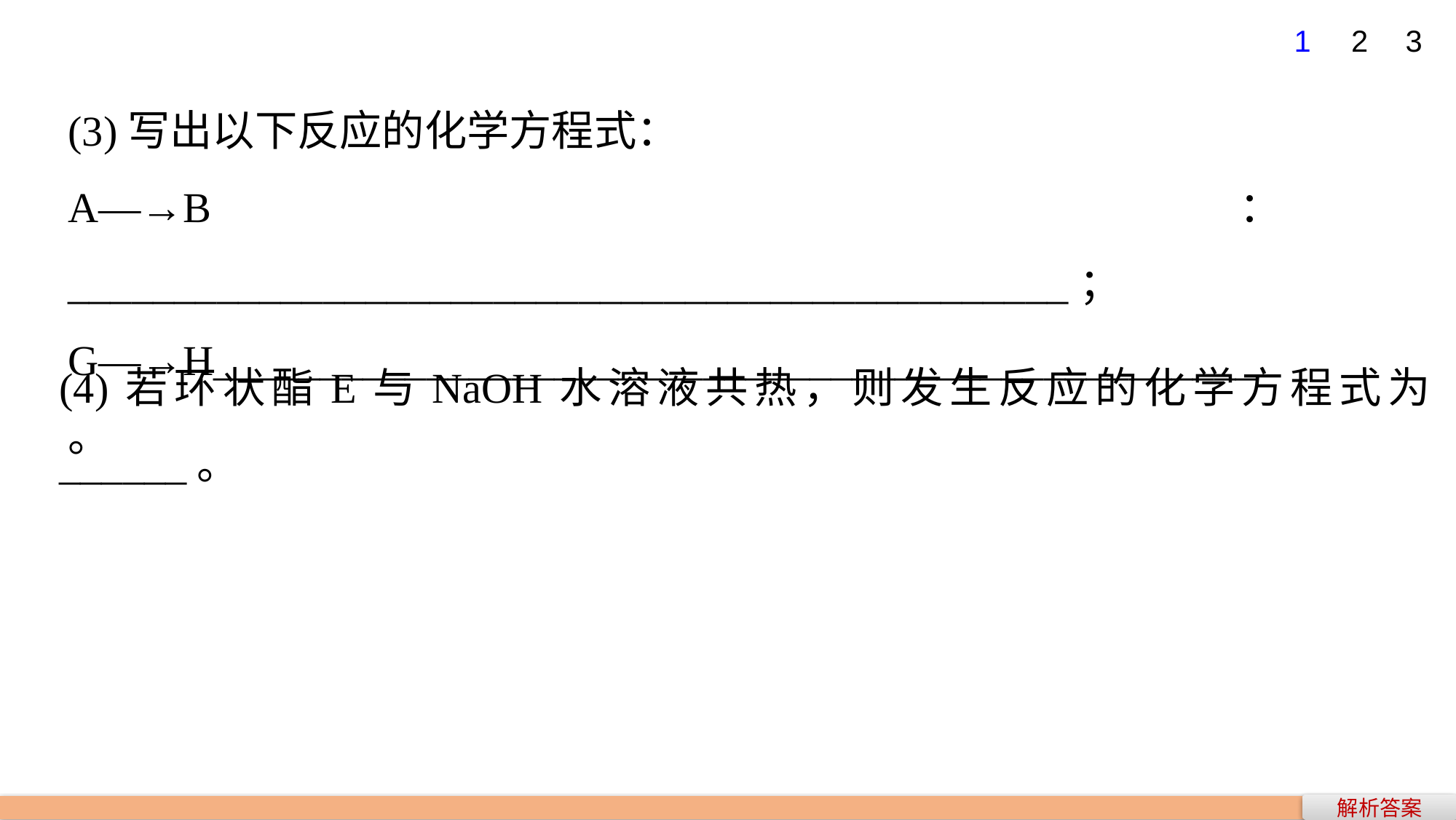

1
2
3
(3)写出以下反应的化学方程式：
A―→B：_______________________________________________；
G―→H_________________________________________________。
(4)若环状酯E与NaOH水溶液共热，则发生反应的化学方程式为______。
解析答案